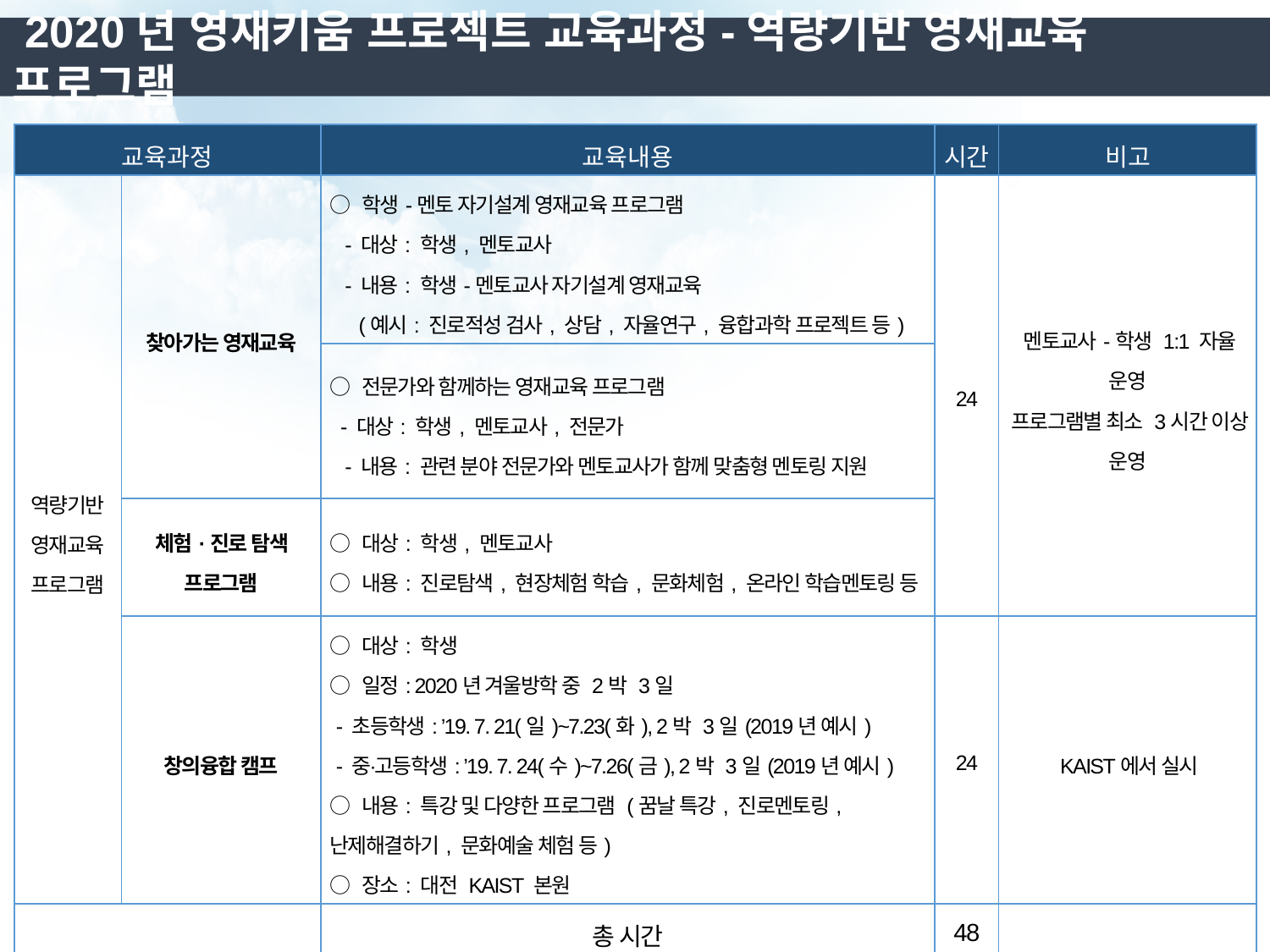

2020년 영재키움 프로젝트 교육과정-역량기반 영재교육 프로그램
| 교육과정 |  | 교육내용 | 시간 | 비고 |
| --- | --- | --- | --- | --- |
| 역량기반 영재교육 프로그램 | 찾아가는 영재교육 | ○ 학생-멘토 자기설계 영재교육 프로그램 - 대상: 학생, 멘토교사 - 내용: 학생-멘토교사 자기설계 영재교육 (예시: 진로적성 검사, 상담, 자율연구, 융합과학 프로젝트 등) | 24 | 멘토교사-학생 1:1 자율 운영 프로그램별 최소 3시간 이상 운영 |
|  |  | ○ 전문가와 함께하는 영재교육 프로그램 - 대상: 학생, 멘토교사, 전문가 - 내용: 관련 분야 전문가와 멘토교사가 함께 맞춤형 멘토링 지원 |  |  |
|  | 체험·진로 탐색 프로그램 | ○ 대상: 학생, 멘토교사 ○ 내용: 진로탐색, 현장체험 학습, 문화체험, 온라인 학습멘토링 등 |  |  |
|  | 창의융합 캠프 | ○ 대상: 학생 ○ 일정: 2020년 겨울방학 중 2박 3일 - 초등학생: ’19. 7. 21(일)~7.23(화), 2박 3일(2019년 예시) - 중∙고등학생: ’19. 7. 24(수)~7.26(금), 2박 3일(2019년 예시) ○ 내용: 특강 및 다양한 프로그램 (꿈날 특강, 진로멘토링, 난제해결하기, 문화예술 체험 등) ○ 장소: 대전 KAIST 본원 | 24 | KAIST에서 실시 |
|  |  | 총 시간 | 48 |  |